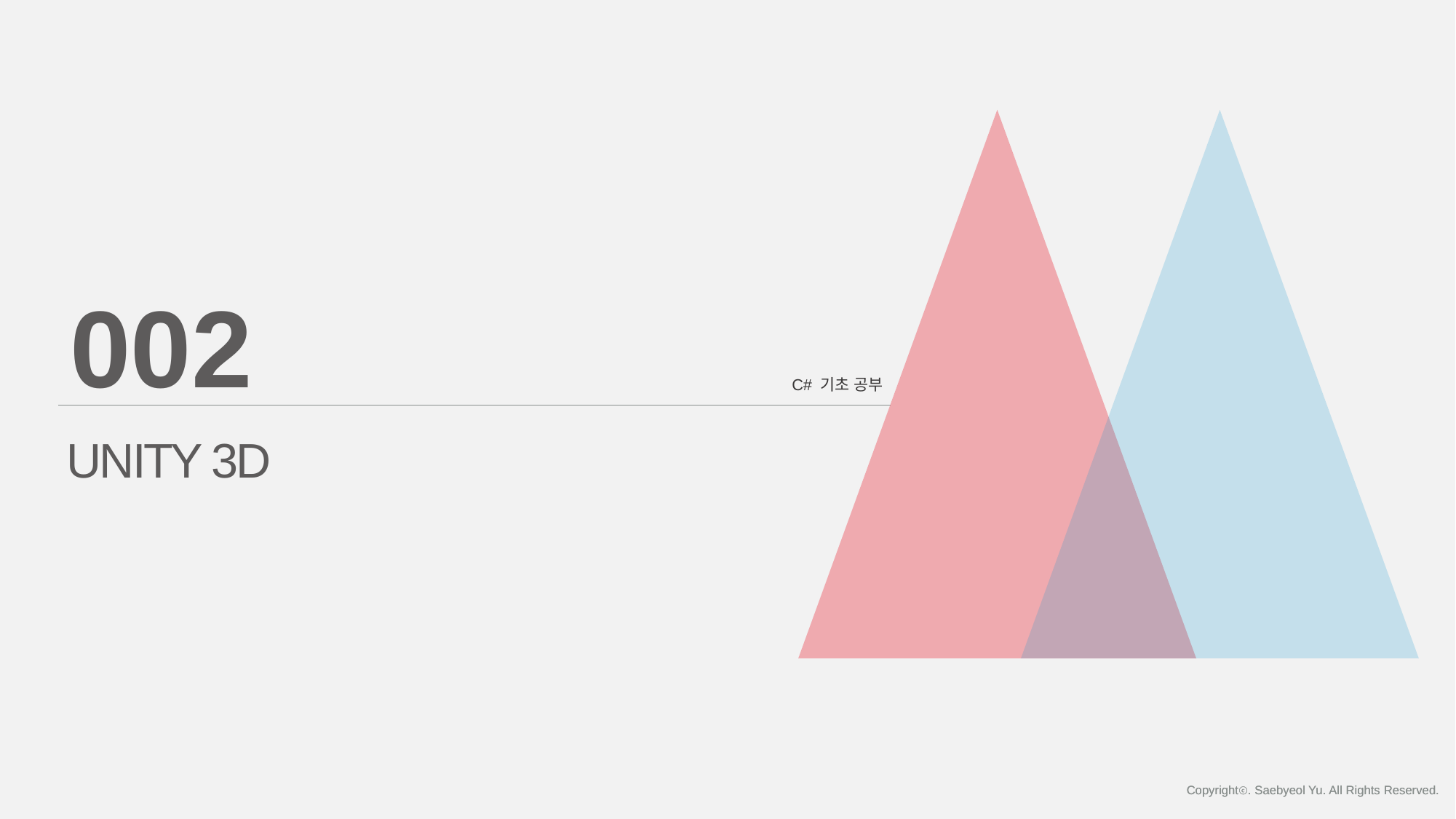

002
C# 기초 공부
UNITY 3D
Copyrightⓒ. Saebyeol Yu. All Rights Reserved.